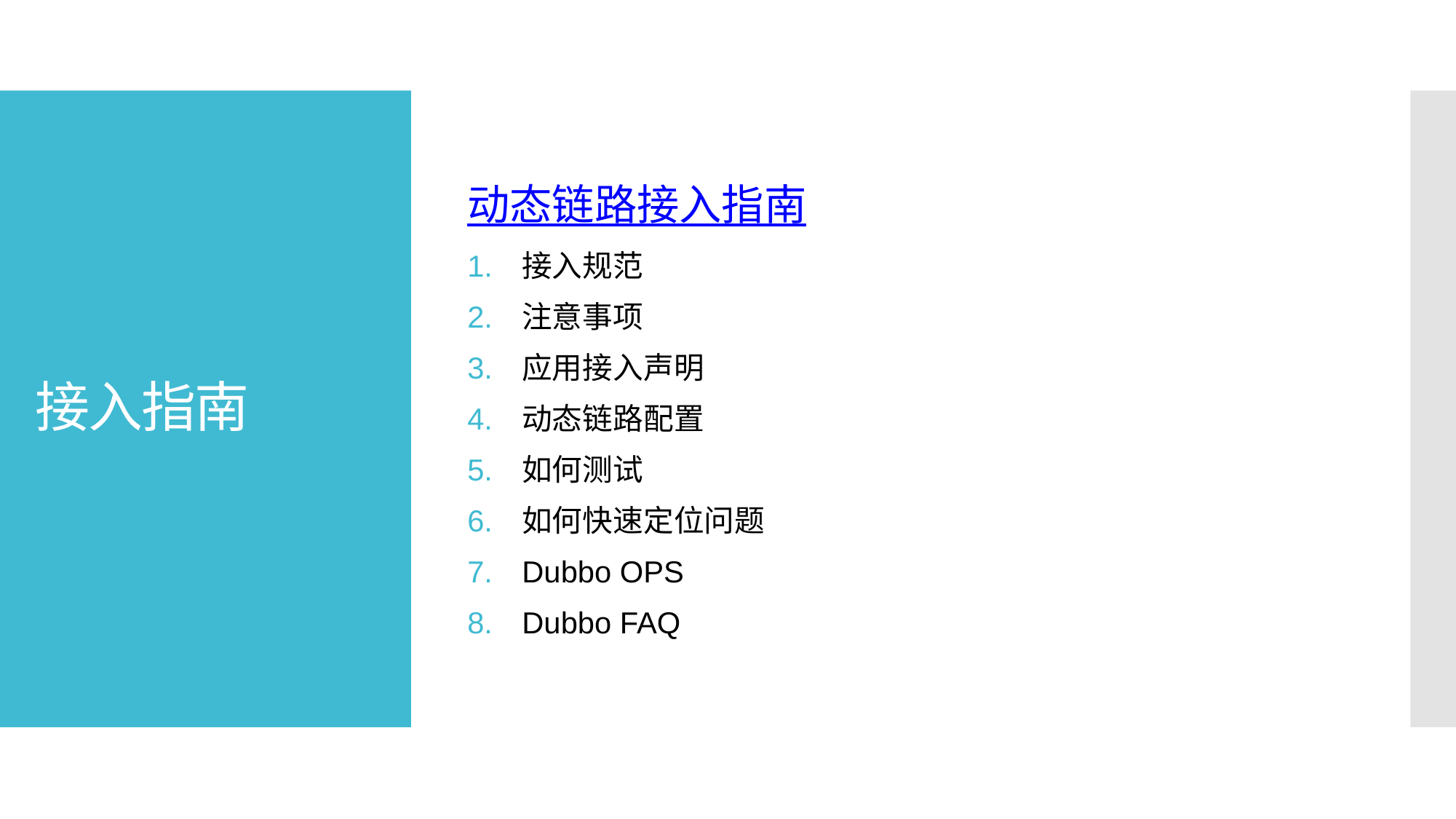

动态链路接入指南
接入规范
注意事项
应用接入声明
动态链路配置
如何测试
如何快速定位问题
Dubbo OPS
Dubbo FAQ
# 接入指南